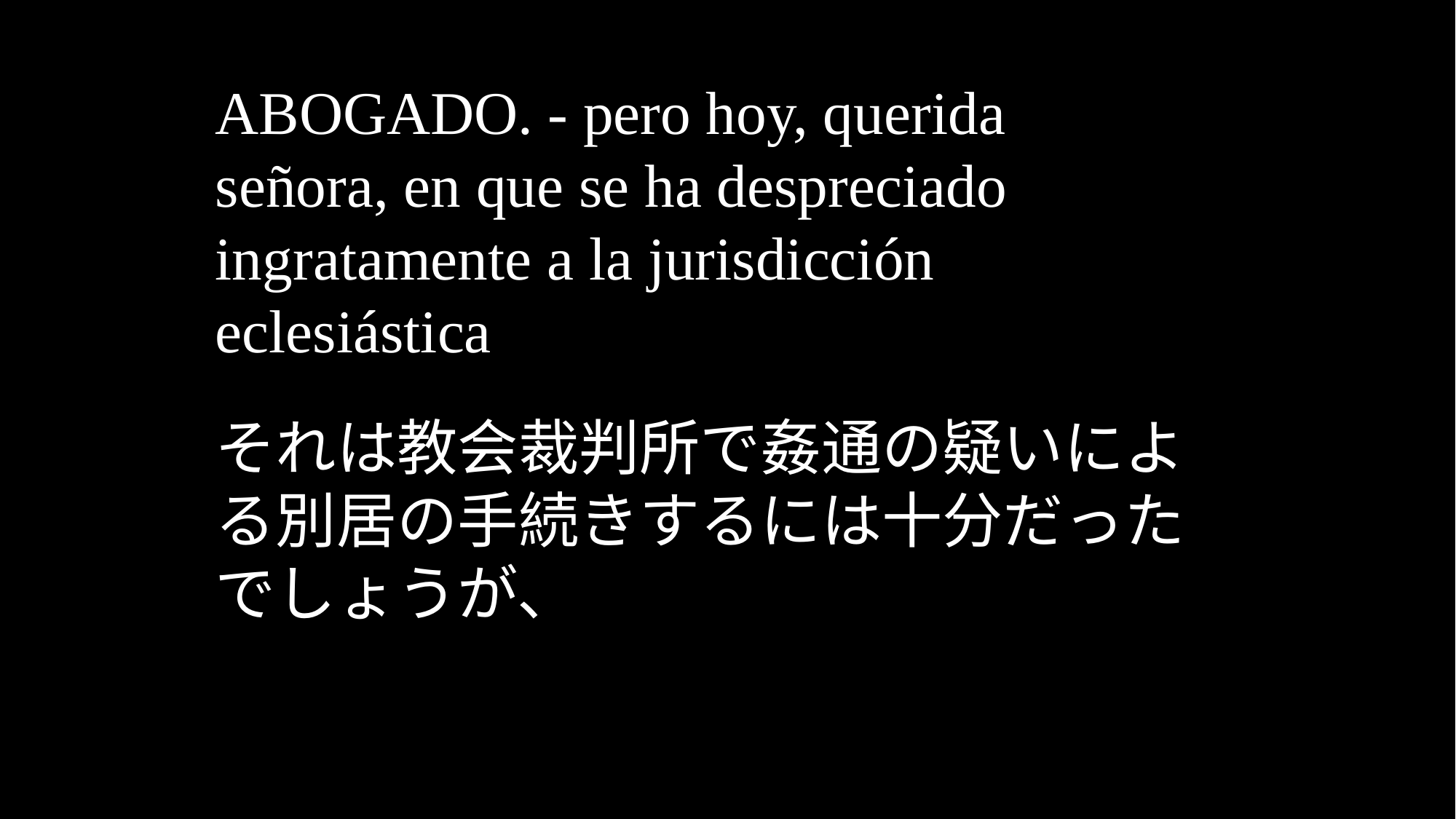

ABOGADO. - pero hoy, querida señora, en que se ha despreciado ingratamente a la jurisdicción eclesiástica

それは教会裁判所で姦通の疑いによる別居の手続きするには十分だったでしょうが、